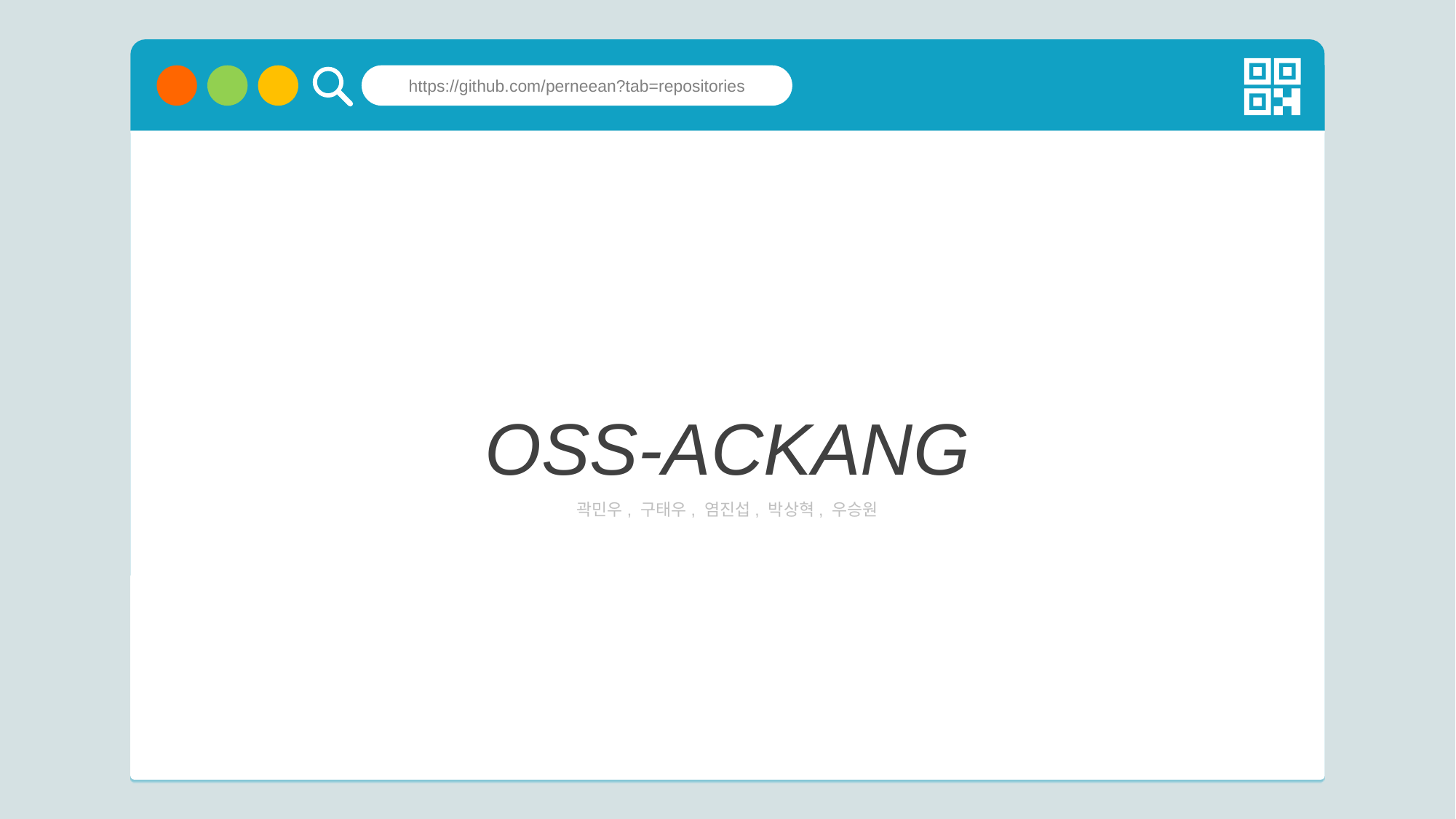

OSS-ACKANG
곽민우, 구태우, 염진섭, 박상혁, 우승원

https://github.com/perneean?tab=repositories